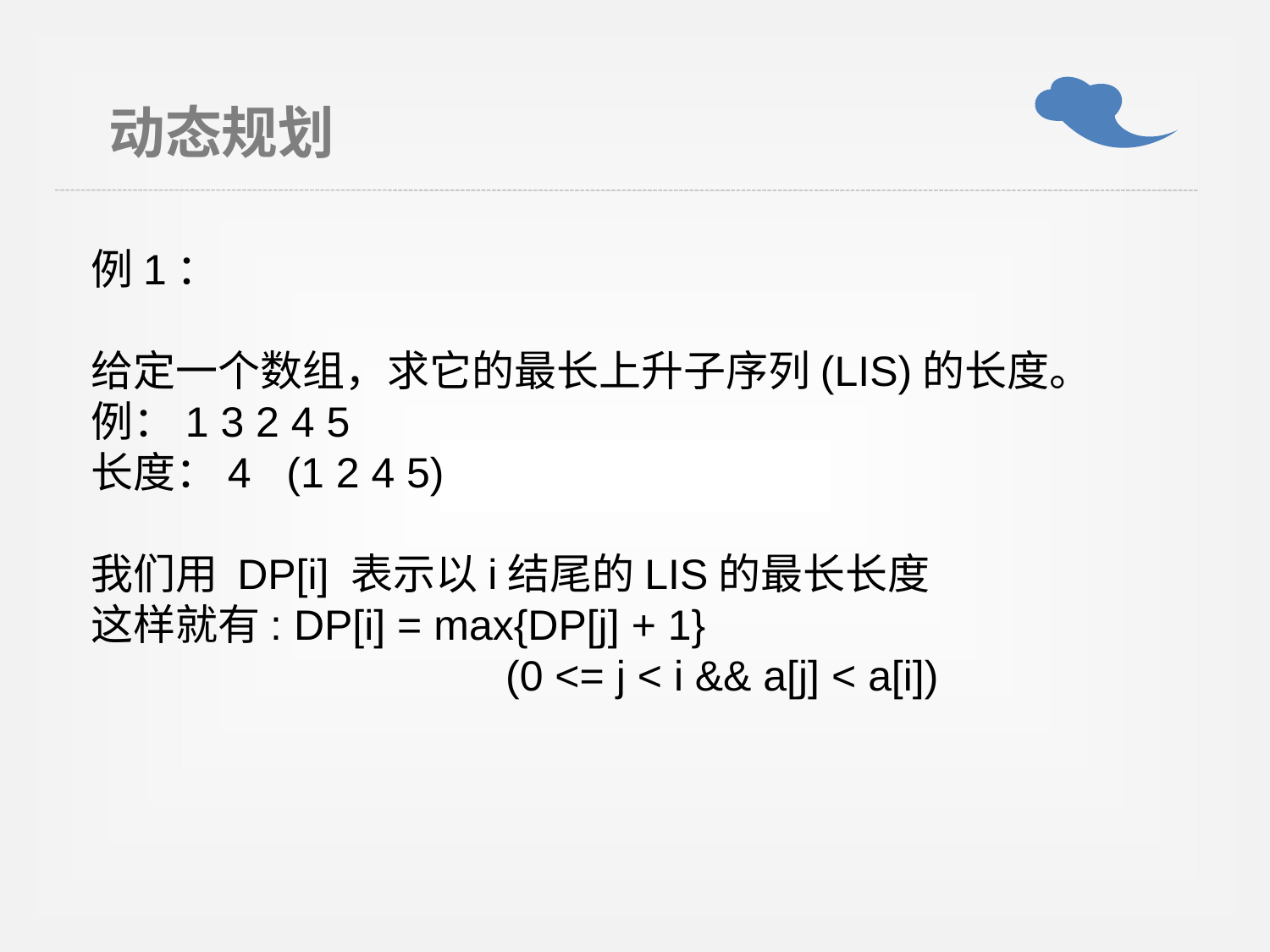

动态规划

例1：

给定一个数组，求它的最长上升子序列(LIS)的长度。
例：1 3 2 4 5
长度：4   (1 2 4 5)

我们用 DP[i] 表示以i结尾的LIS的最长长度
这样就有: DP[i] = max{DP[j] + 1}
                                   (0 <= j < i && a[j] < a[i])